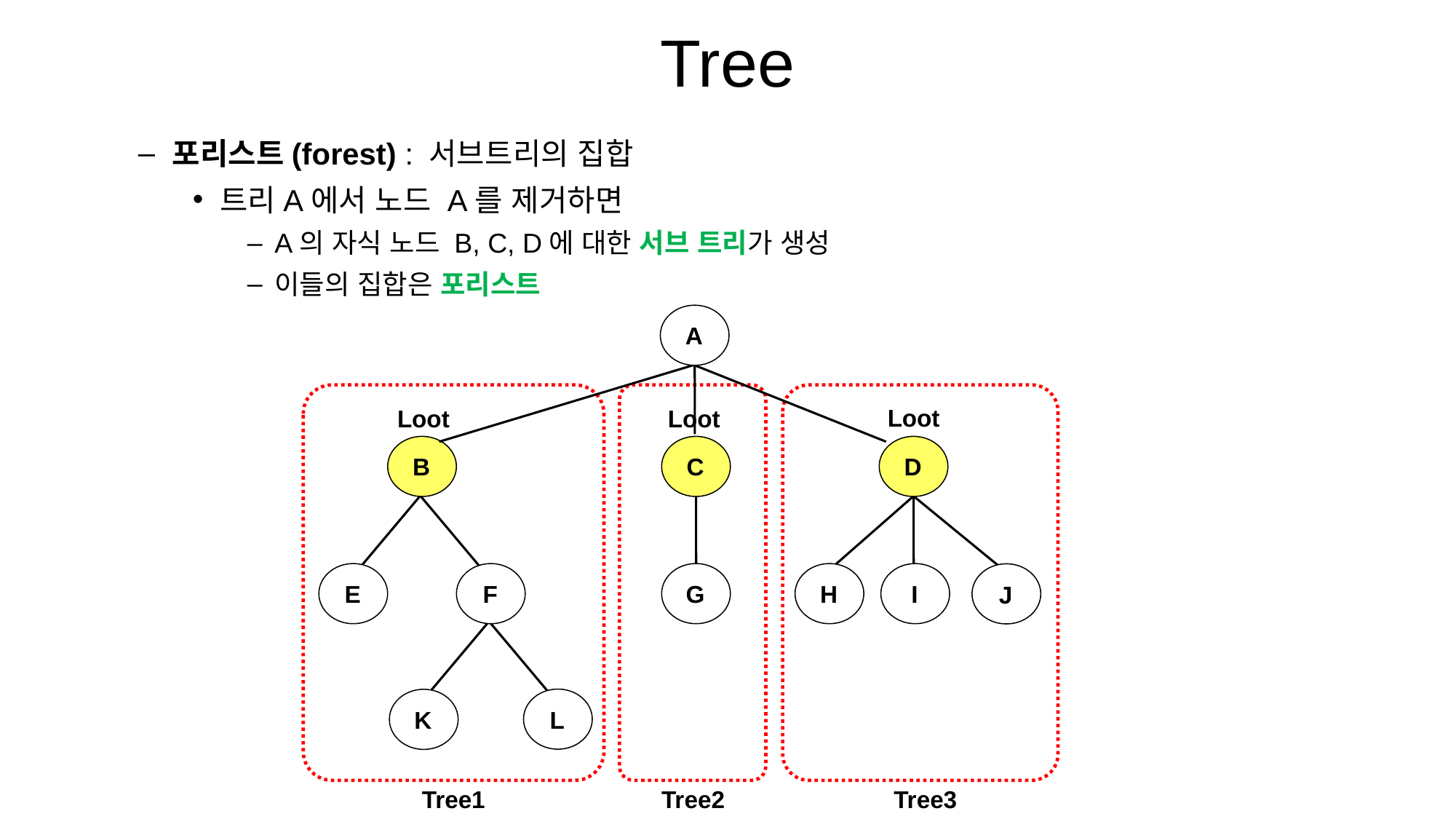

# Tree
포리스트(forest) : 서브트리의 집합
트리A에서 노드 A를 제거하면
A의 자식 노드 B, C, D에 대한 서브 트리가 생성
이들의 집합은 포리스트

A

Loot
Loot
Loot
Tree1
Tree2
Tree3
B
C
D

E
F
G
H
I
J

L
K